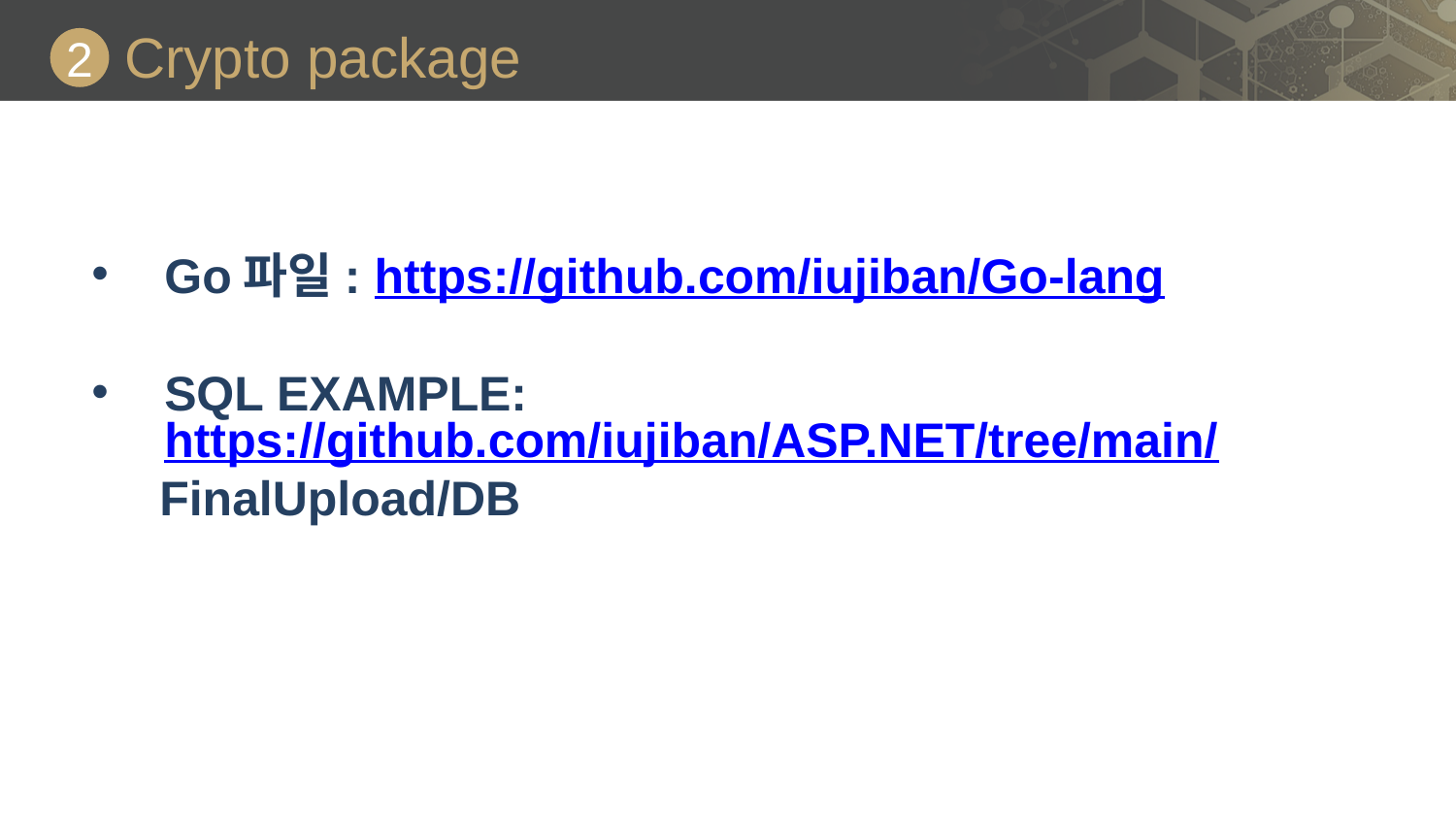

# Crypto package
2
Go파일: https://github.com/iujiban/Go-lang

SQL EXAMPLE: https://github.com/iujiban/ASP.NET/tree/main/
     FinalUpload/DB